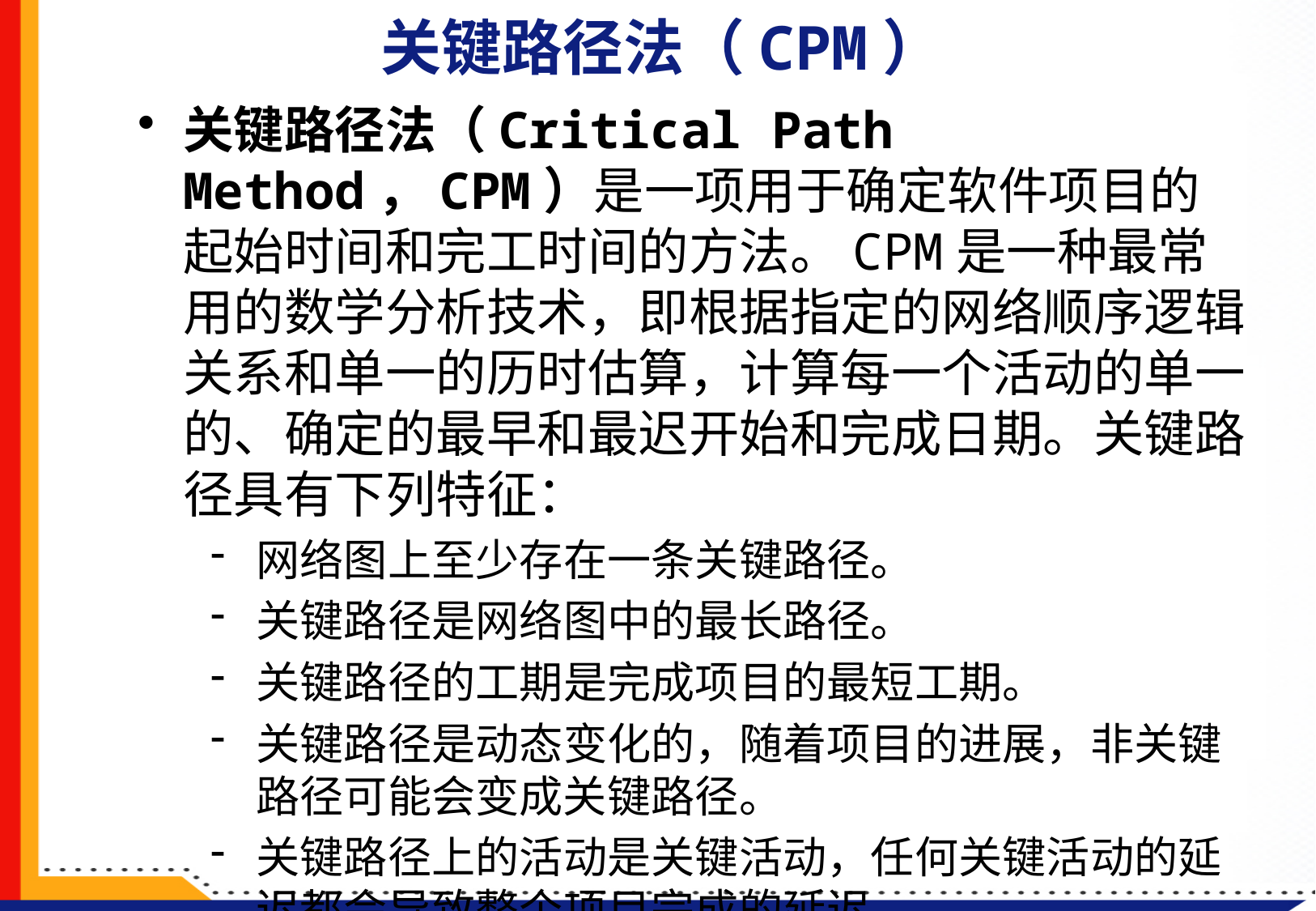

55
# 关键路径法（CPM）
关键路径法（Critical Path Method，CPM）是一项用于确定软件项目的起始时间和完工时间的方法。CPM是一种最常用的数学分析技术，即根据指定的网络顺序逻辑关系和单一的历时估算，计算每一个活动的单一的、确定的最早和最迟开始和完成日期。关键路径具有下列特征：
网络图上至少存在一条关键路径。
关键路径是网络图中的最长路径。
关键路径的工期是完成项目的最短工期。
关键路径是动态变化的，随着项目的进展，非关键路径可能会变成关键路径。
关键路径上的活动是关键活动，任何关键活动的延迟都会导致整个项目完成的延迟。